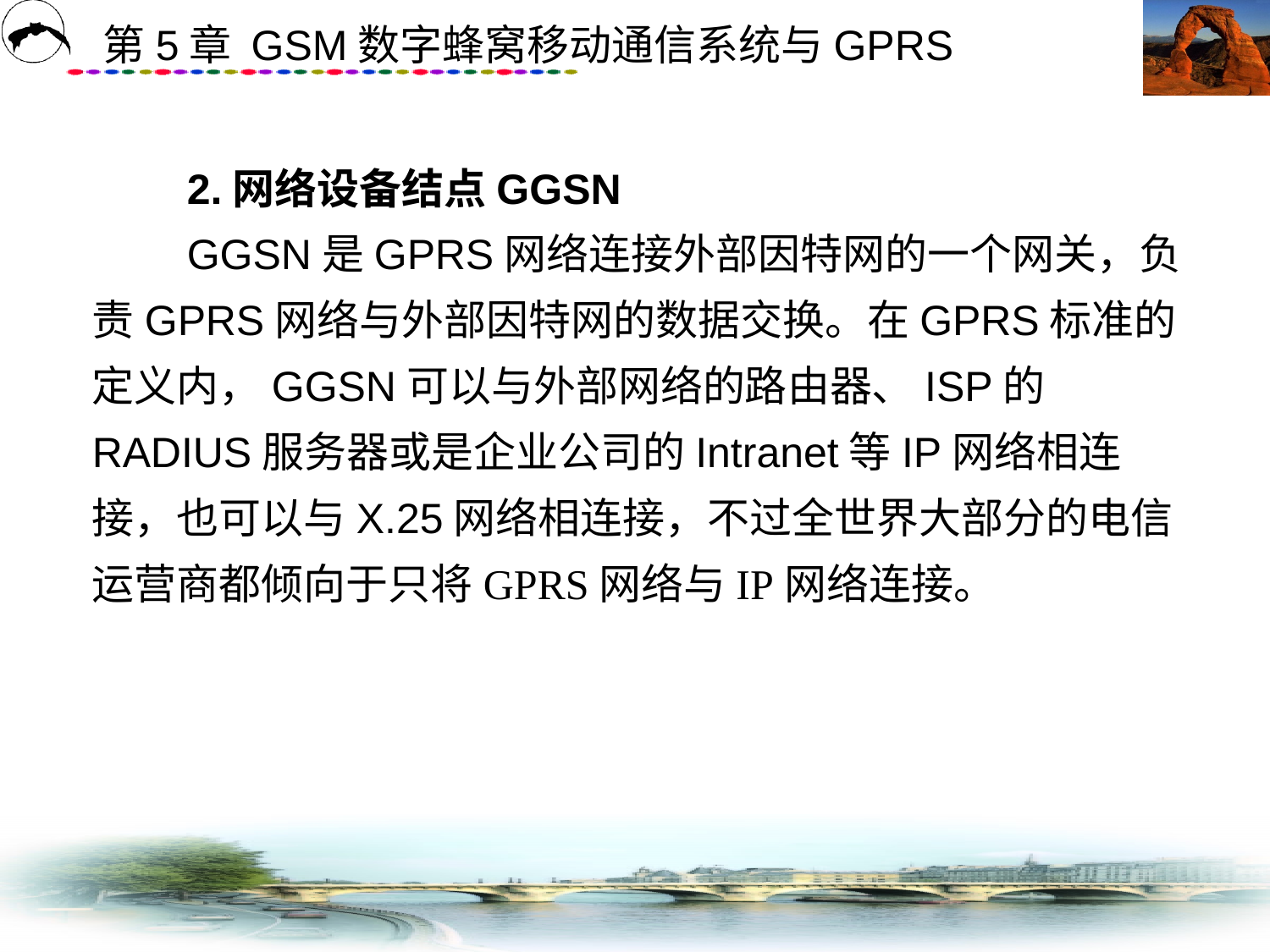

# 2.网络设备结点GGSN 　　GGSN是GPRS网络连接外部因特网的一个网关，负责GPRS网络与外部因特网的数据交换。在GPRS标准的定义内，GGSN可以与外部网络的路由器、ISP的RADIUS服务器或是企业公司的Intranet等IP网络相连接，也可以与X.25网络相连接，不过全世界大部分的电信运营商都倾向于只将GPRS网络与IP网络连接。